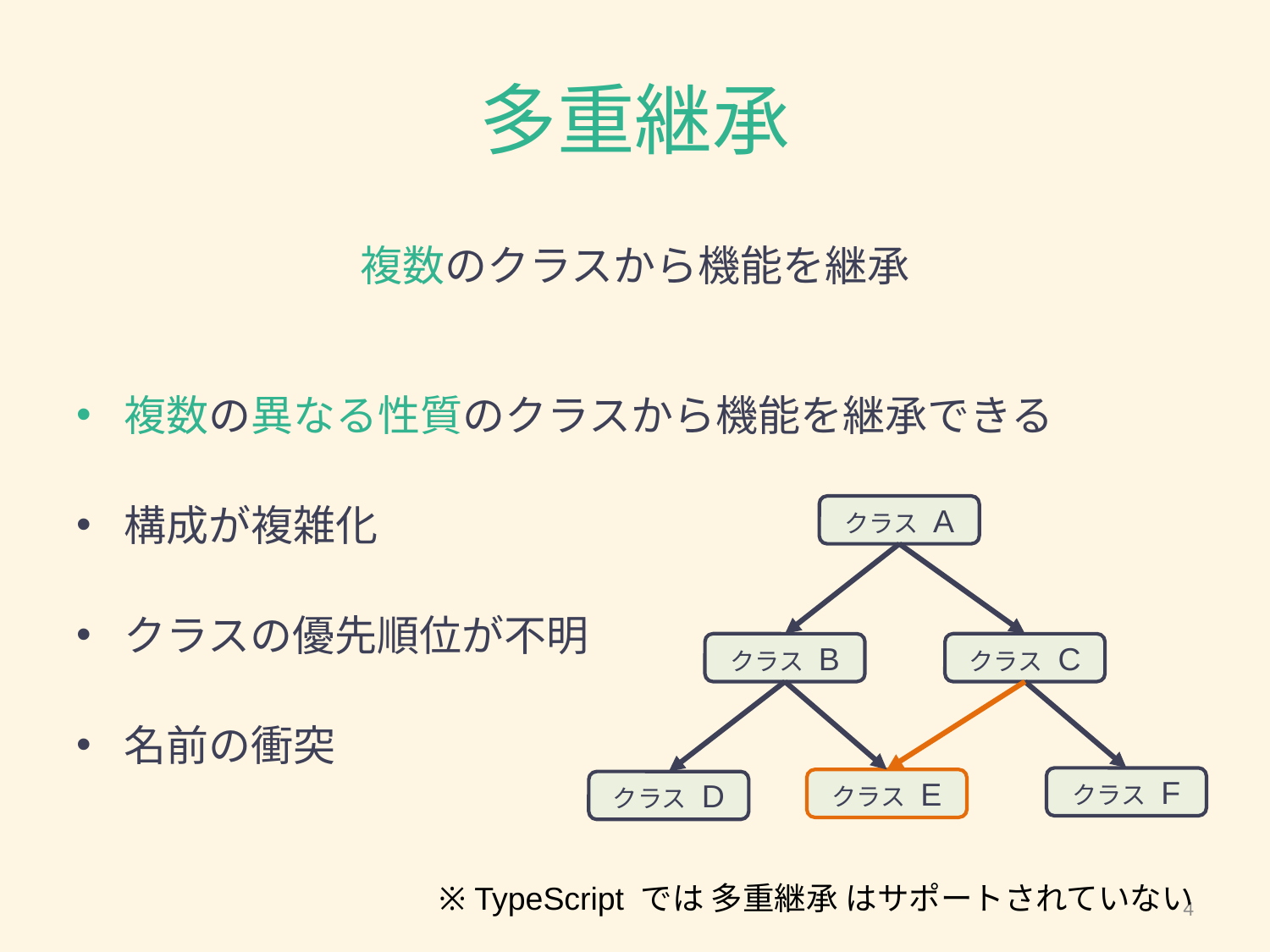

# 多重継承
複数のクラスから機能を継承
複数の異なる性質のクラスから機能を継承できる
構成が複雑化
クラスの優先順位が不明
名前の衝突
クラス A
クラス B
クラス C
クラス F
クラス E
クラス D
※ TypeScript では 多重継承 はサポートされていない
4